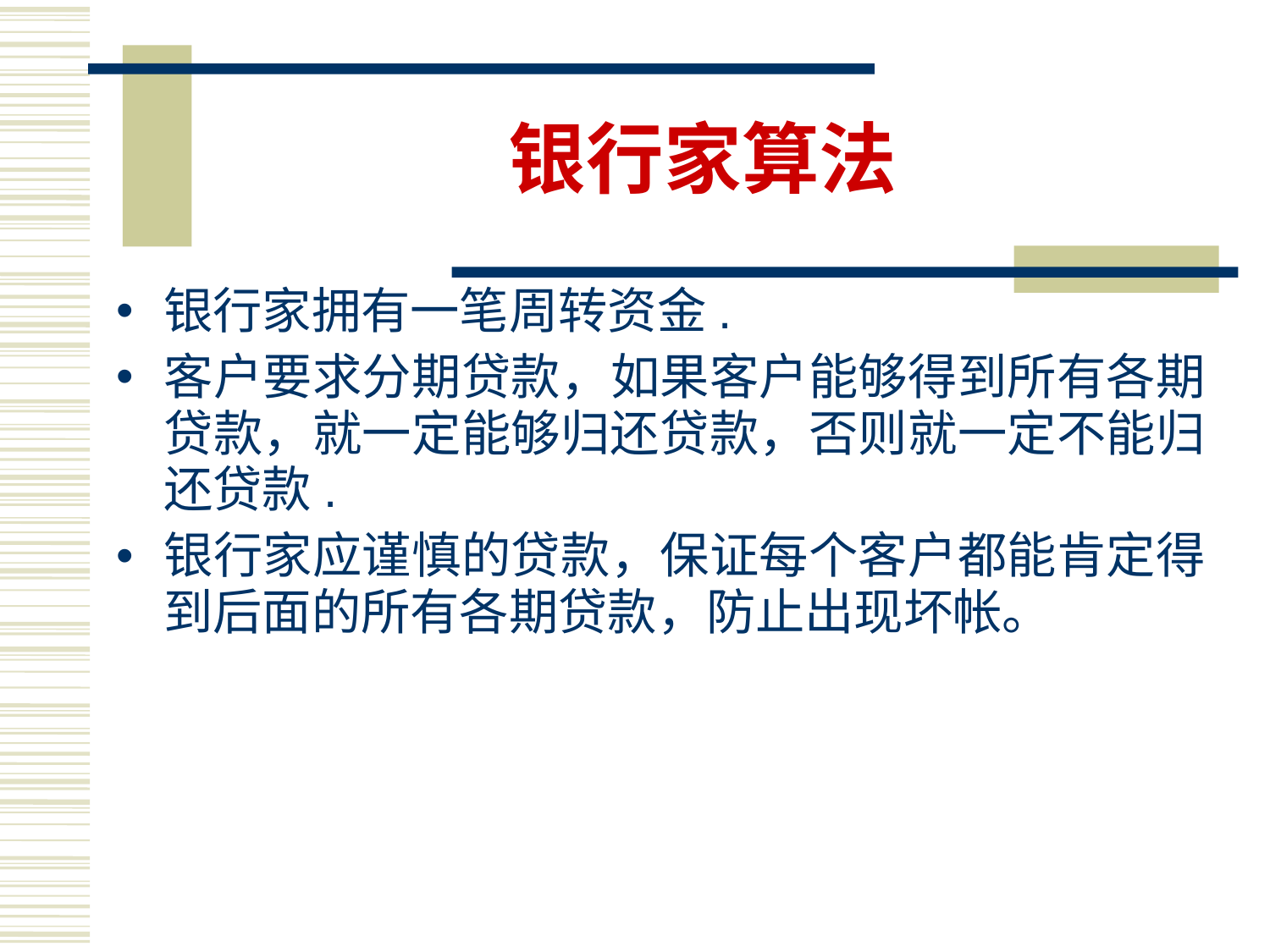

# 银行家算法
银行家拥有一笔周转资金.
客户要求分期贷款，如果客户能够得到所有各期贷款，就一定能够归还贷款，否则就一定不能归还贷款.
银行家应谨慎的贷款，保证每个客户都能肯定得到后面的所有各期贷款，防止出现坏帐。